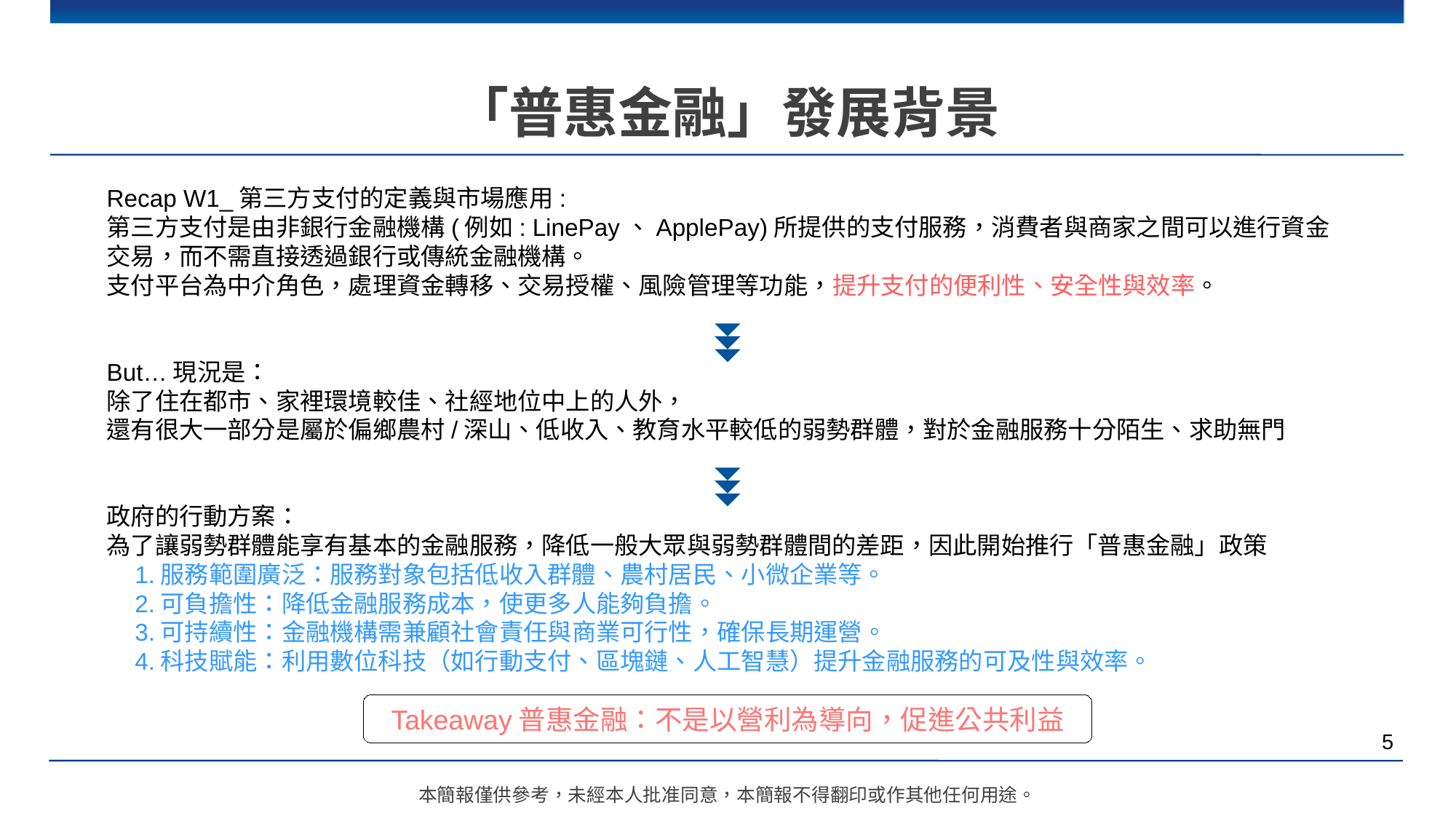

# 「普惠金融」發展背景
Recap W1_第三方支付的定義與市場應用:
第三方支付是由非銀行金融機構(例如: LinePay、ApplePay)所提供的支付服務，消費者與商家之間可以進行資金交易，而不需直接透過銀行或傳統金融機構。
支付平台為中介角色，處理資金轉移、交易授權、風險管理等功能，提升支付的便利性、安全性與效率。

But…現況是：
除了住在都市、家裡環境較佳、社經地位中上的人外，
還有很大一部分是屬於偏鄉農村/深山、低收入、教育水平較低的弱勢群體，對於金融服務十分陌生、求助無門

政府的行動方案：
為了讓弱勢群體能享有基本的金融服務，降低一般大眾與弱勢群體間的差距，因此開始推行「普惠金融」政策
服務範圍廣泛：服務對象包括低收入群體、農村居民、小微企業等。
可負擔性：降低金融服務成本，使更多人能夠負擔。
可持續性：金融機構需兼顧社會責任與商業可行性，確保長期運營。
科技賦能：利用數位科技（如行動支付、區塊鏈、人工智慧）提升金融服務的可及性與效率。
Takeaway普惠金融：不是以營利為導向，促進公共利益
5